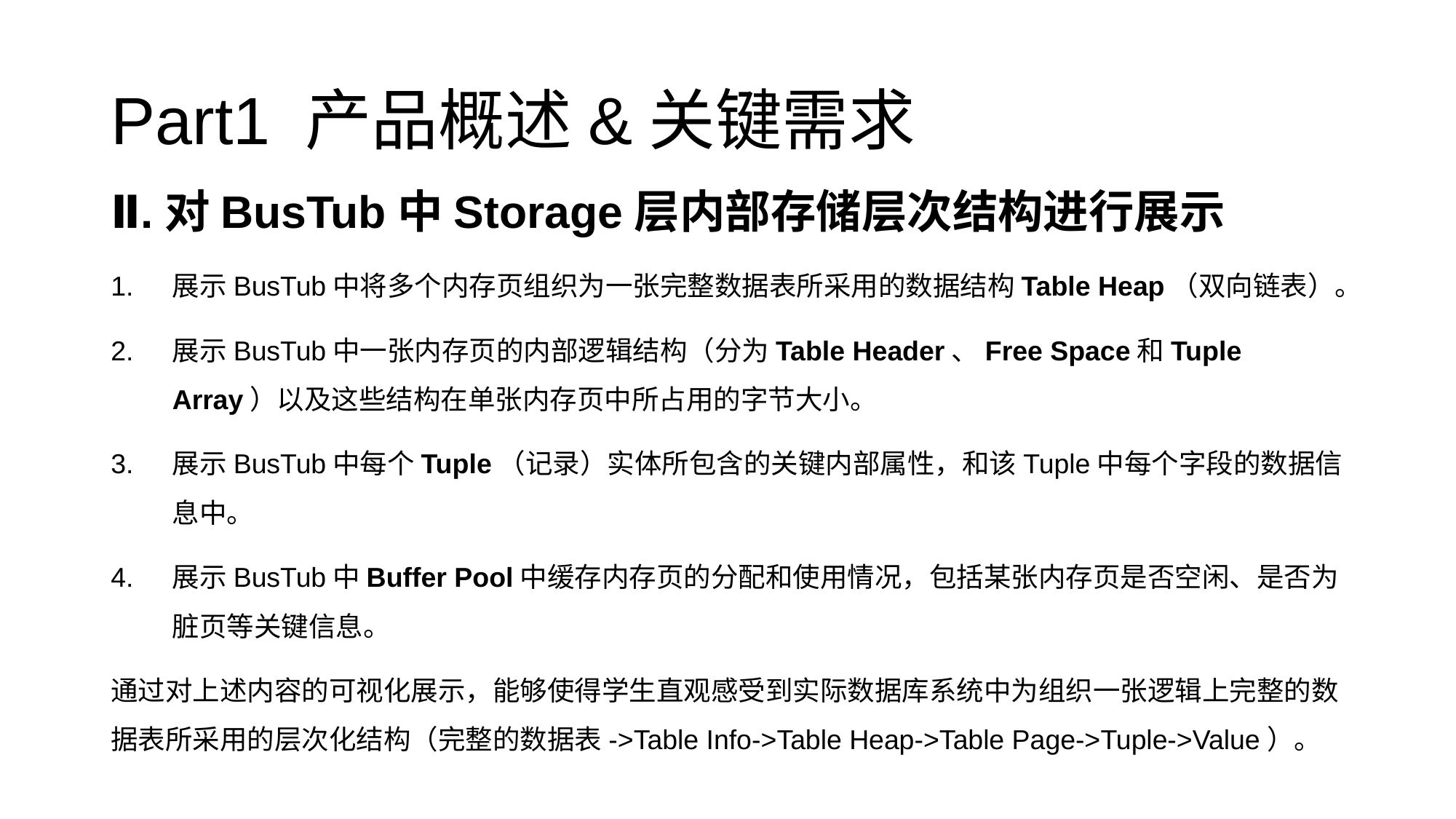

# Part1 产品概述&关键需求
Ⅱ.对BusTub中Storage层内部存储层次结构进行展示
展示BusTub中将多个内存页组织为一张完整数据表所采用的数据结构Table Heap（双向链表）。
展示BusTub中一张内存页的内部逻辑结构（分为Table Header、Free Space和Tuple Array）以及这些结构在单张内存页中所占用的字节大小。
展示BusTub中每个Tuple（记录）实体所包含的关键内部属性，和该Tuple中每个字段的数据信息中。
展示BusTub中Buffer Pool中缓存内存页的分配和使用情况，包括某张内存页是否空闲、是否为脏页等关键信息。
通过对上述内容的可视化展示，能够使得学生直观感受到实际数据库系统中为组织一张逻辑上完整的数据表所采用的层次化结构（完整的数据表->Table Info->Table Heap->Table Page->Tuple->Value）。